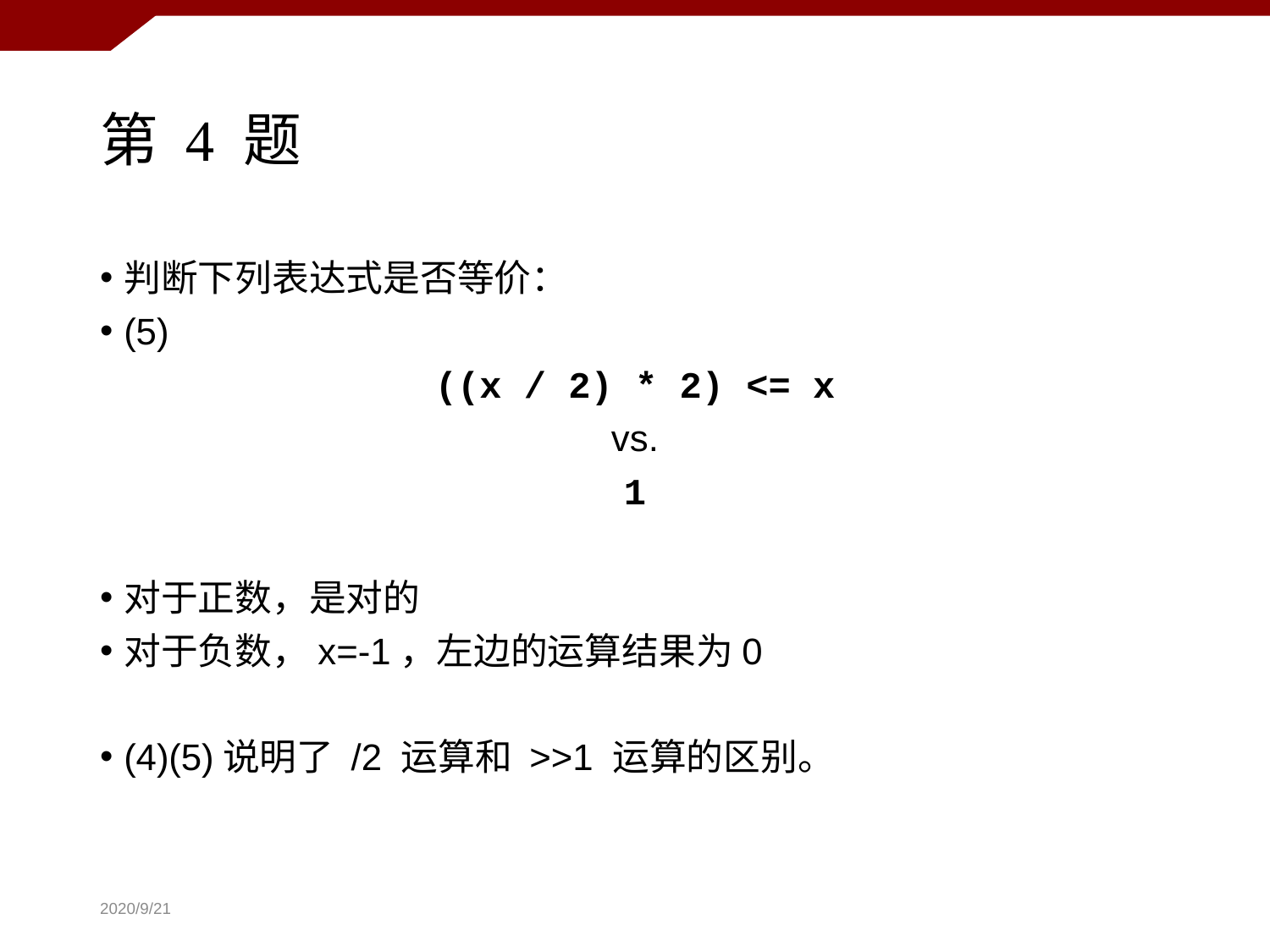

# 第 4 题
判断下列表达式是否等价：
(5)
((x / 2) * 2) <= x
vs.
1

对于正数，是对的
对于负数，x=-1，左边的运算结果为0

(4)(5)说明了 /2 运算和 >>1 运算的区别。

2020/9/21